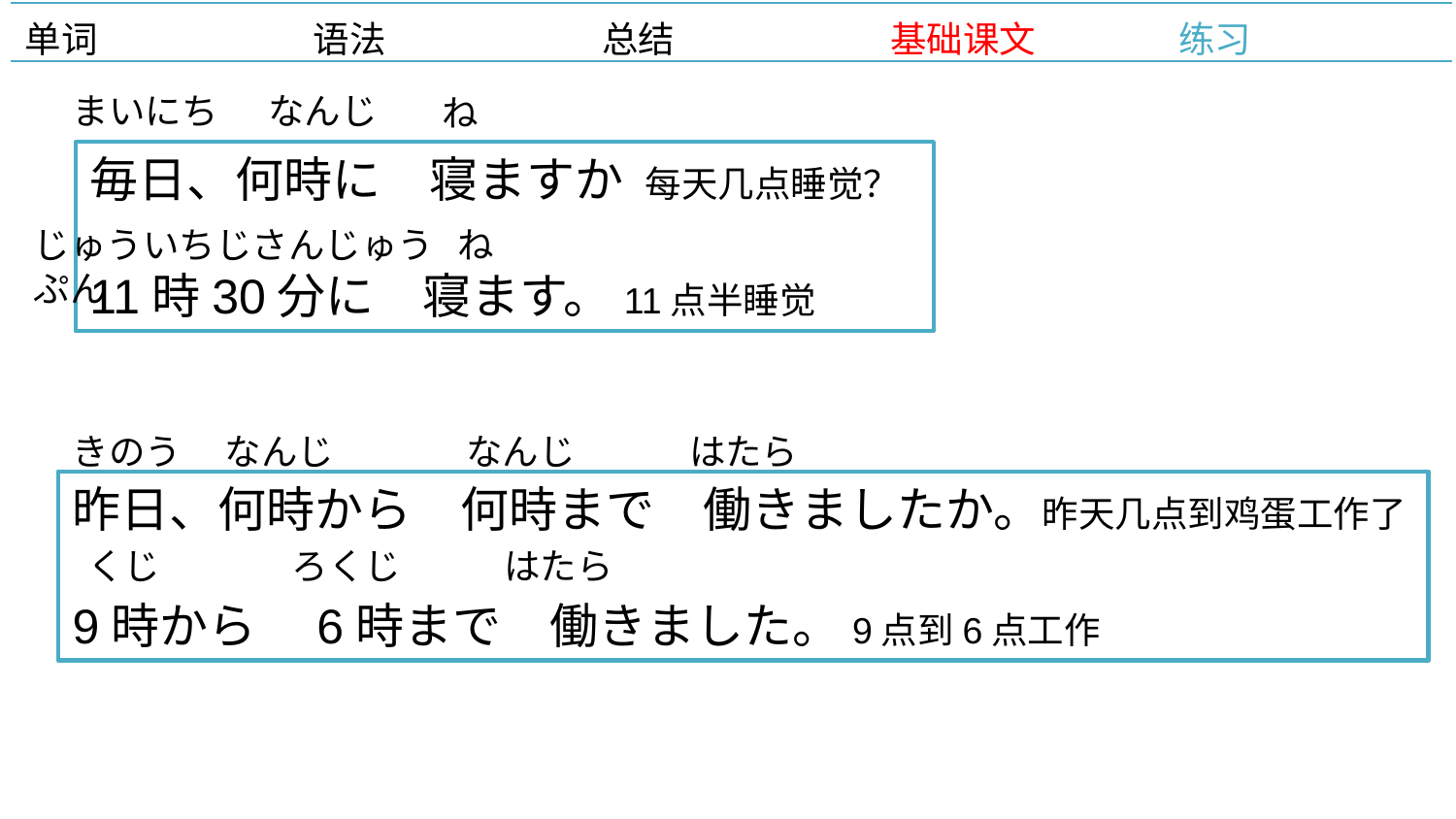

| 单词 | 语法 | 总结 | 基础课文 | 练习 |
| --- | --- | --- | --- | --- |
まいにち

なんじ
ね
毎日、何時に　寝ますか  每天几点睡觉？

11時30分に　寝ます。11点半睡觉
じゅういちじさんじゅうぷん
ね
きのう
なんじ
なんじ
はたら
昨日、何時から　何時まで　働きましたか。昨天几点到鸡蛋工作了

9時から　6時まで　働きました。9点到6点工作
くじ
ろくじ
はたら